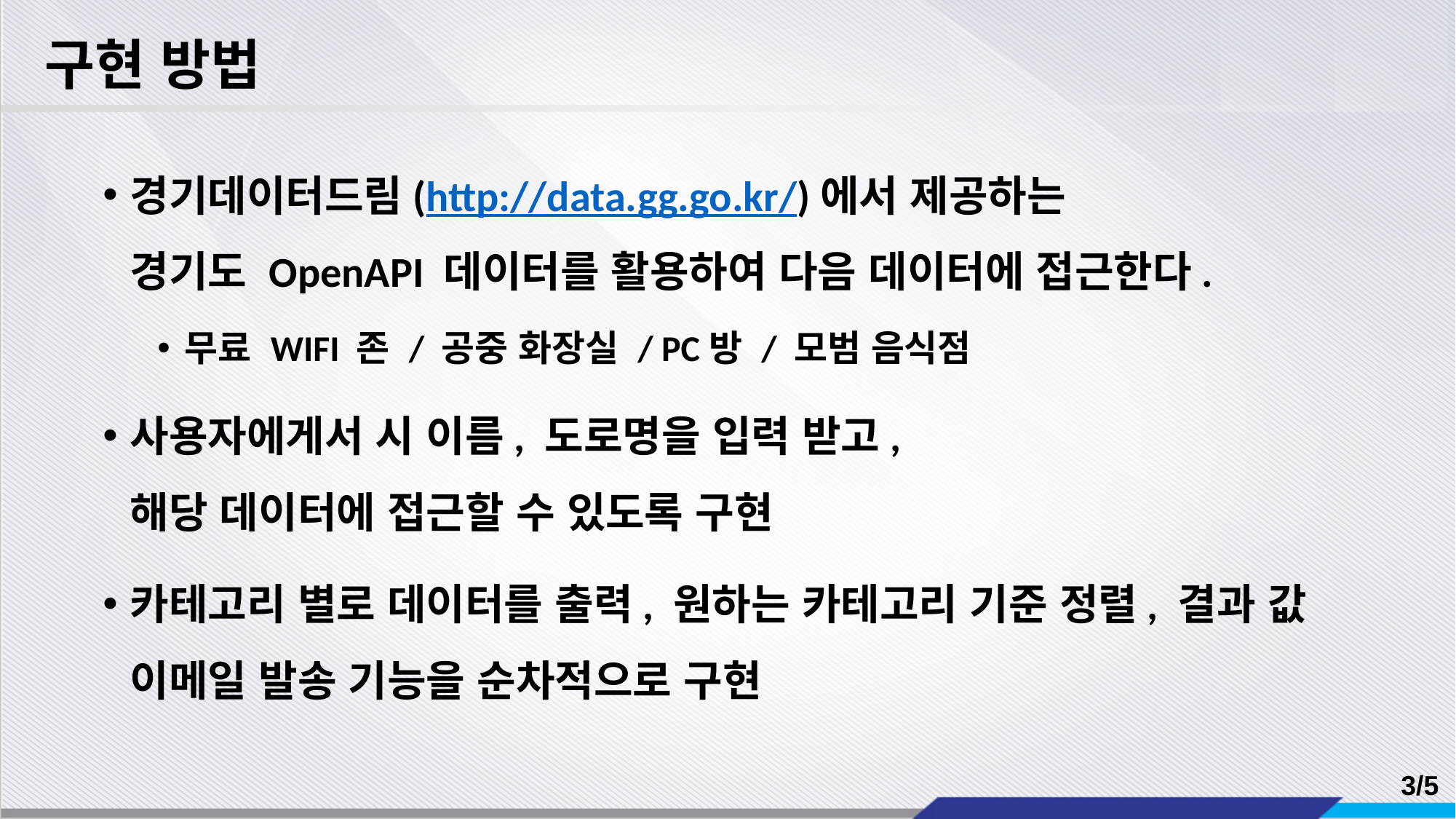

# 구현 방법

경기데이터드림(http://data.gg.go.kr/)에서 제공하는
경기도 OpenAPI 데이터를 활용하여 다음 데이터에 접근한다.
무료 WIFI 존 / 공중 화장실 / PC방 / 모범 음식점
사용자에게서 시 이름, 도로명을 입력 받고,
해당 데이터에 접근할 수 있도록 구현
카테고리 별로 데이터를 출력, 원하는 카테고리 기준 정렬, 결과 값 이메일 발송 기능을 순차적으로 구현

3/5